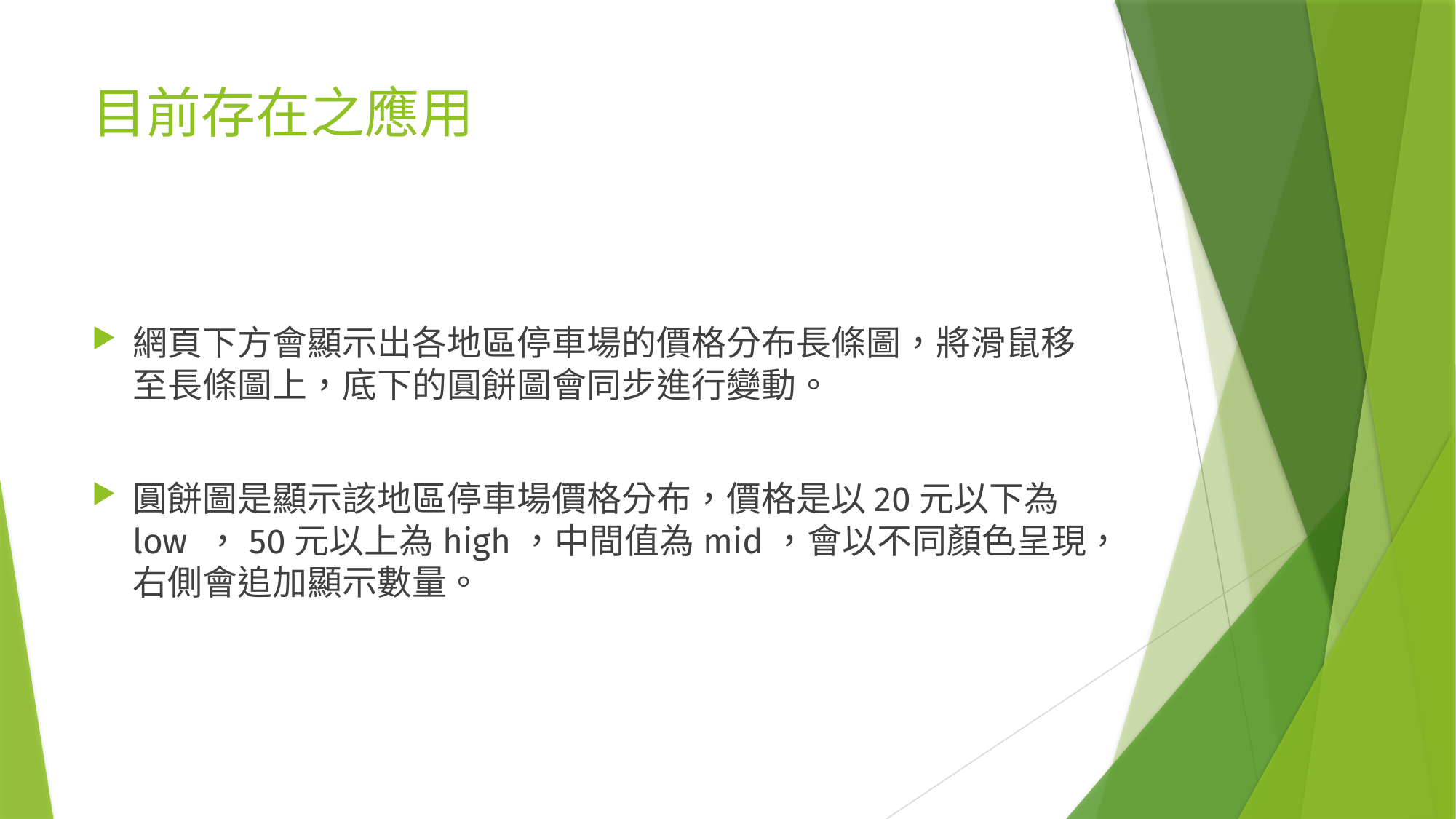

# 目前存在之應用

網頁下方會顯示出各地區停車場的價格分布長條圖，將滑鼠移至長條圖上，底下的圓餅圖會同步進行變動。

圓餅圖是顯示該地區停車場價格分布，價格是以20元以下為low ，50元以上為high，中間值為mid，會以不同顏色呈現，右側會追加顯示數量。